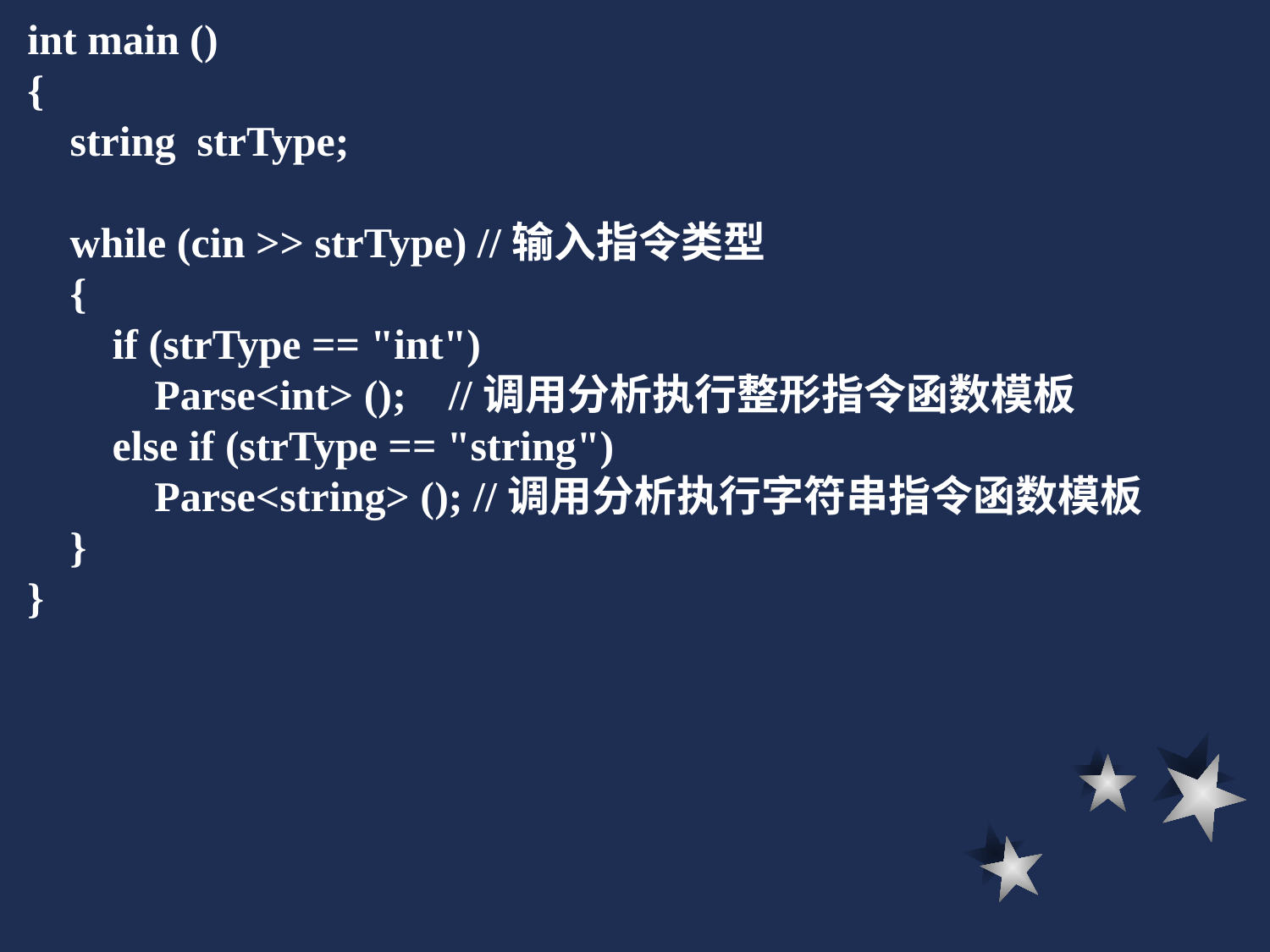

int main ()
{
    string  strType;

    while (cin >> strType) //输入指令类型
    {
        if (strType == "int")
            Parse<int> ();    //调用分析执行整形指令函数模板
        else if (strType == "string")
            Parse<string> (); //调用分析执行字符串指令函数模板
    }
}